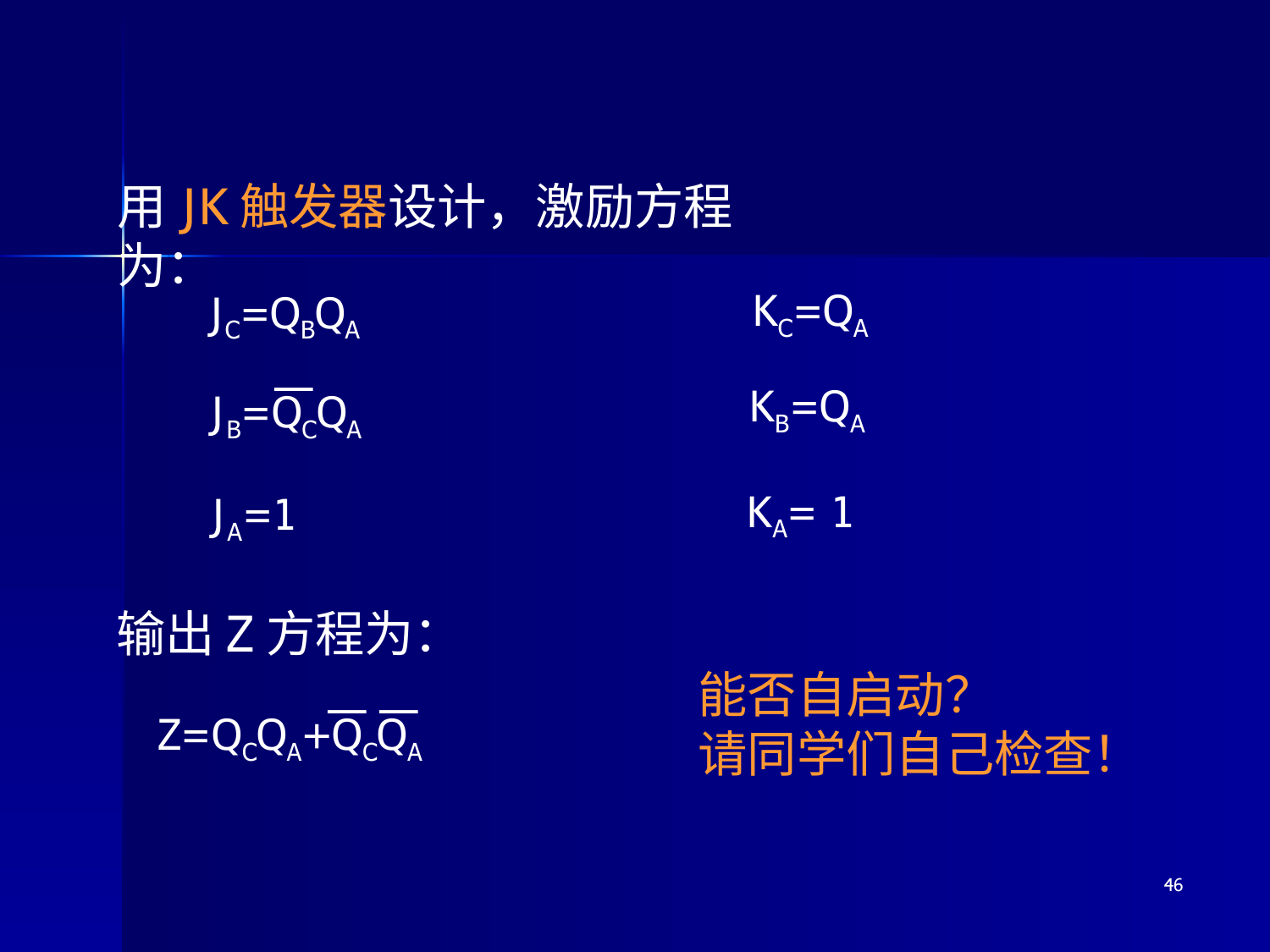

#
用JK触发器设计，激励方程为：
KC=QA
JC=QBQA
     —
JB=QCQA
KB=QA
KA= 1
JA=1
输出Z方程为：
能否自启动？
请同学们自己检查！
             — —
Z=QCQA+QCQA
46